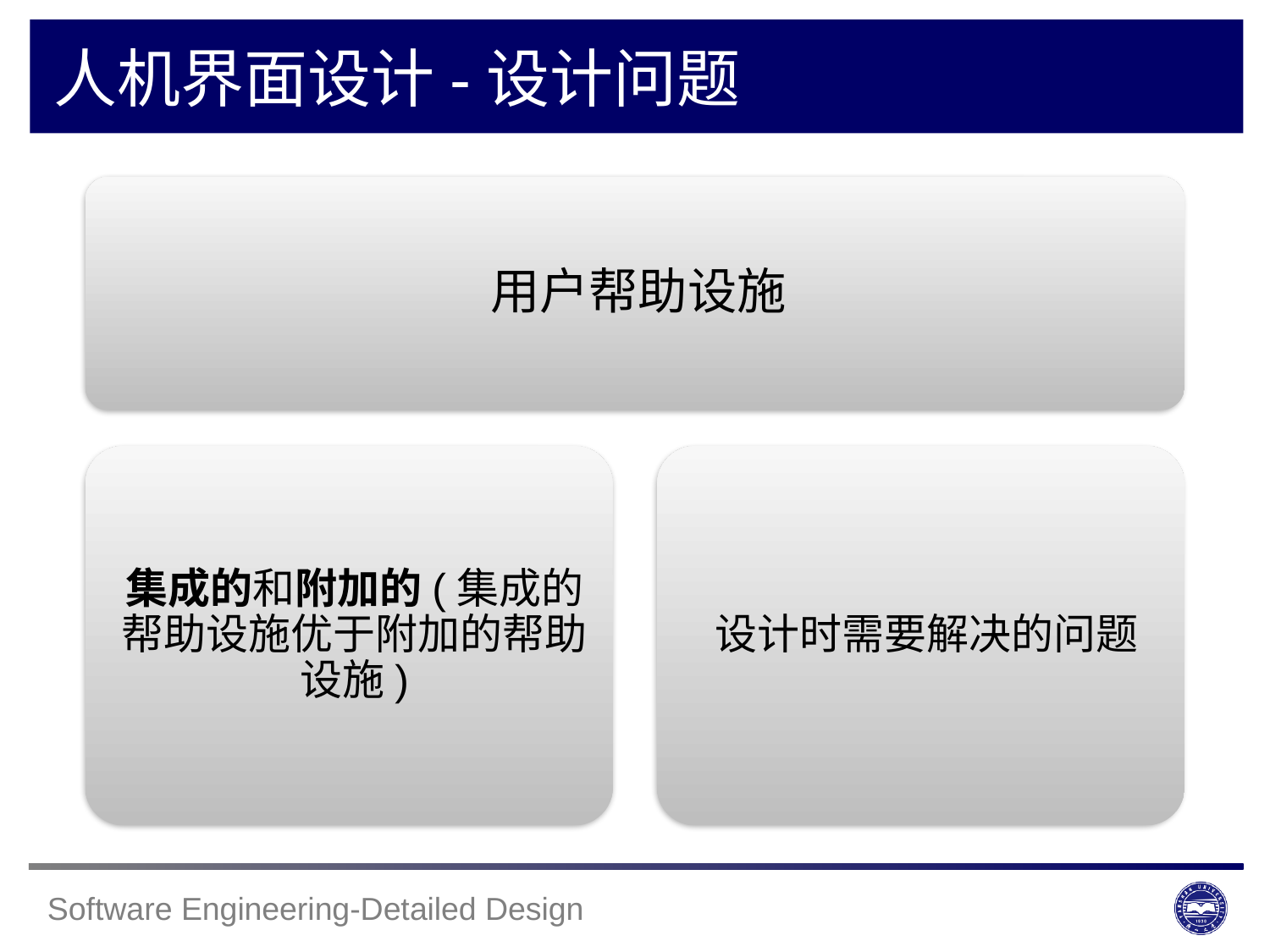

人机界面设计-设计问题
用户帮助设施
集成的和附加的(集成的帮助设施优于附加的帮助设施)
设计时需要解决的问题